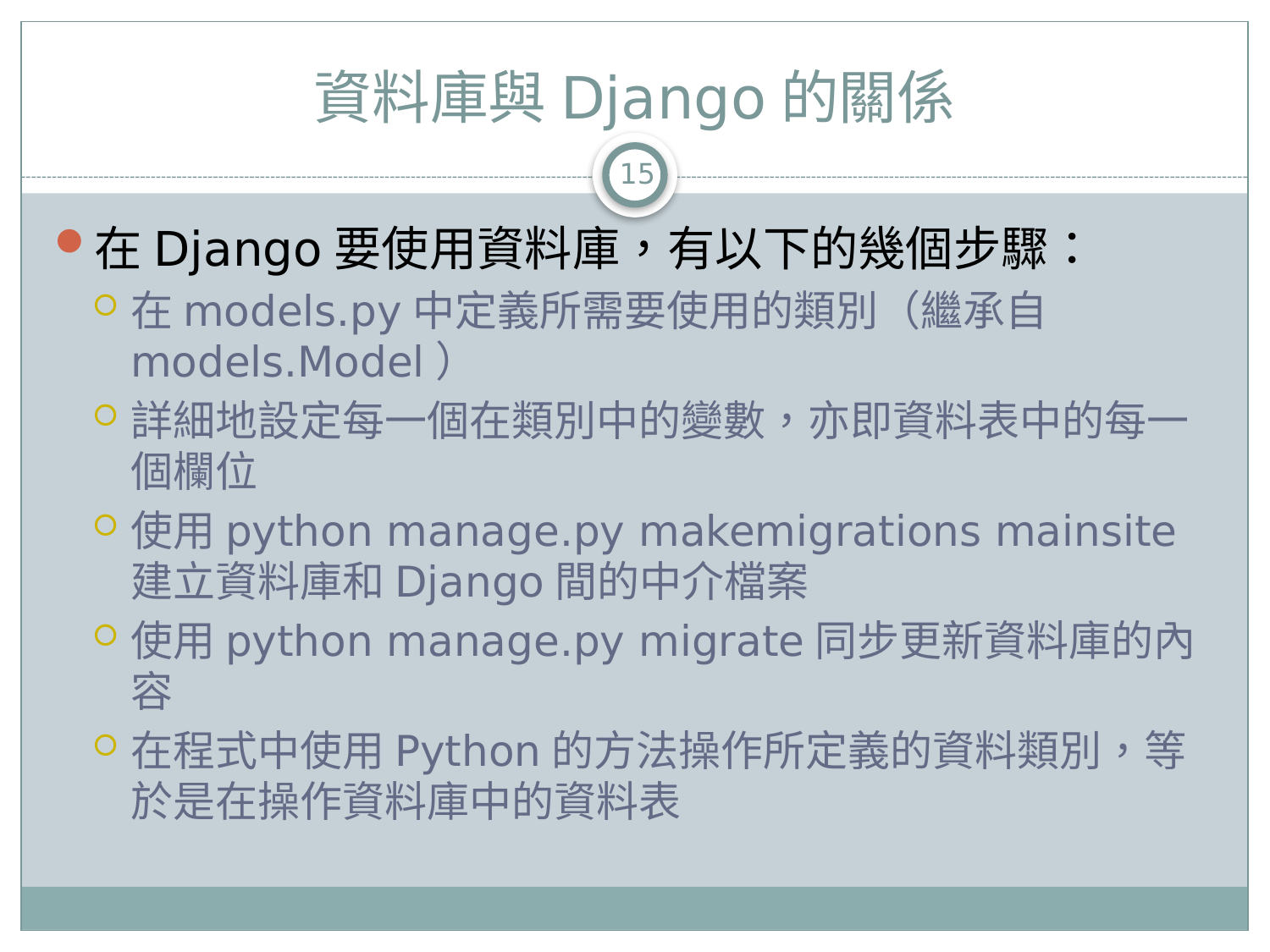

# 資料庫與Django的關係
15
在Django要使用資料庫，有以下的幾個步驟：
在models.py中定義所需要使用的類別（繼承自models.Model）
詳細地設定每一個在類別中的變數，亦即資料表中的每一個欄位
使用python manage.py makemigrations mainsite建立資料庫和Django間的中介檔案
使用python manage.py migrate同步更新資料庫的內容
在程式中使用Python的方法操作所定義的資料類別，等於是在操作資料庫中的資料表